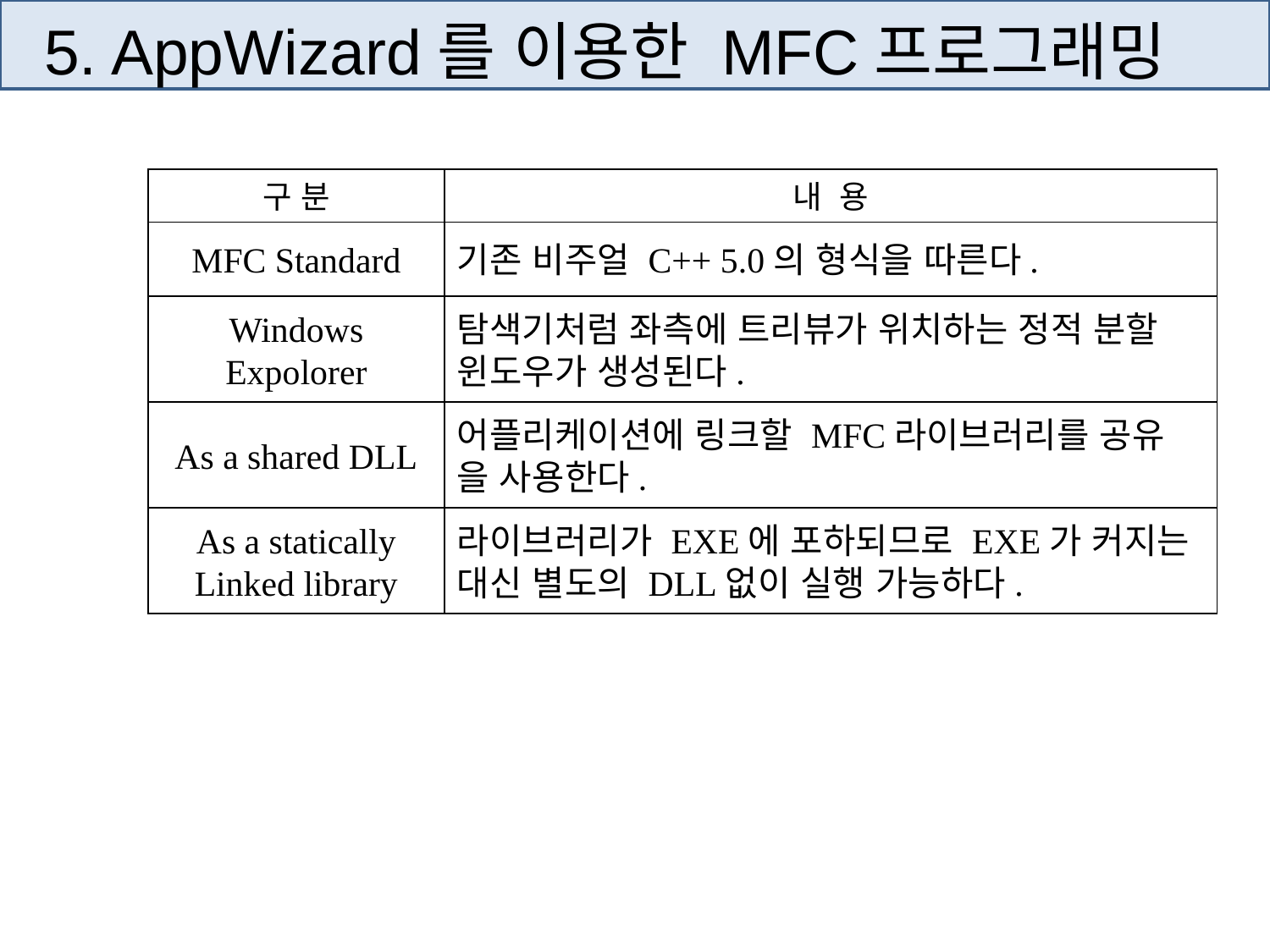

# 5. AppWizard를 이용한 MFC프로그래밍
구 분
내  용
MFC Standard
기존 비주얼 C++ 5.0의 형식을 따른다.
Windows
Expolorer
탐색기처럼 좌측에 트리뷰가 위치하는 정적 분할
윈도우가 생성된다.
As a shared DLL
어플리케이션에 링크할 MFC라이브러리를 공유
을 사용한다.
As a statically
Linked library
라이브러리가 EXE에 포하되므로 EXE가 커지는
대신 별도의 DLL없이 실행 가능하다.